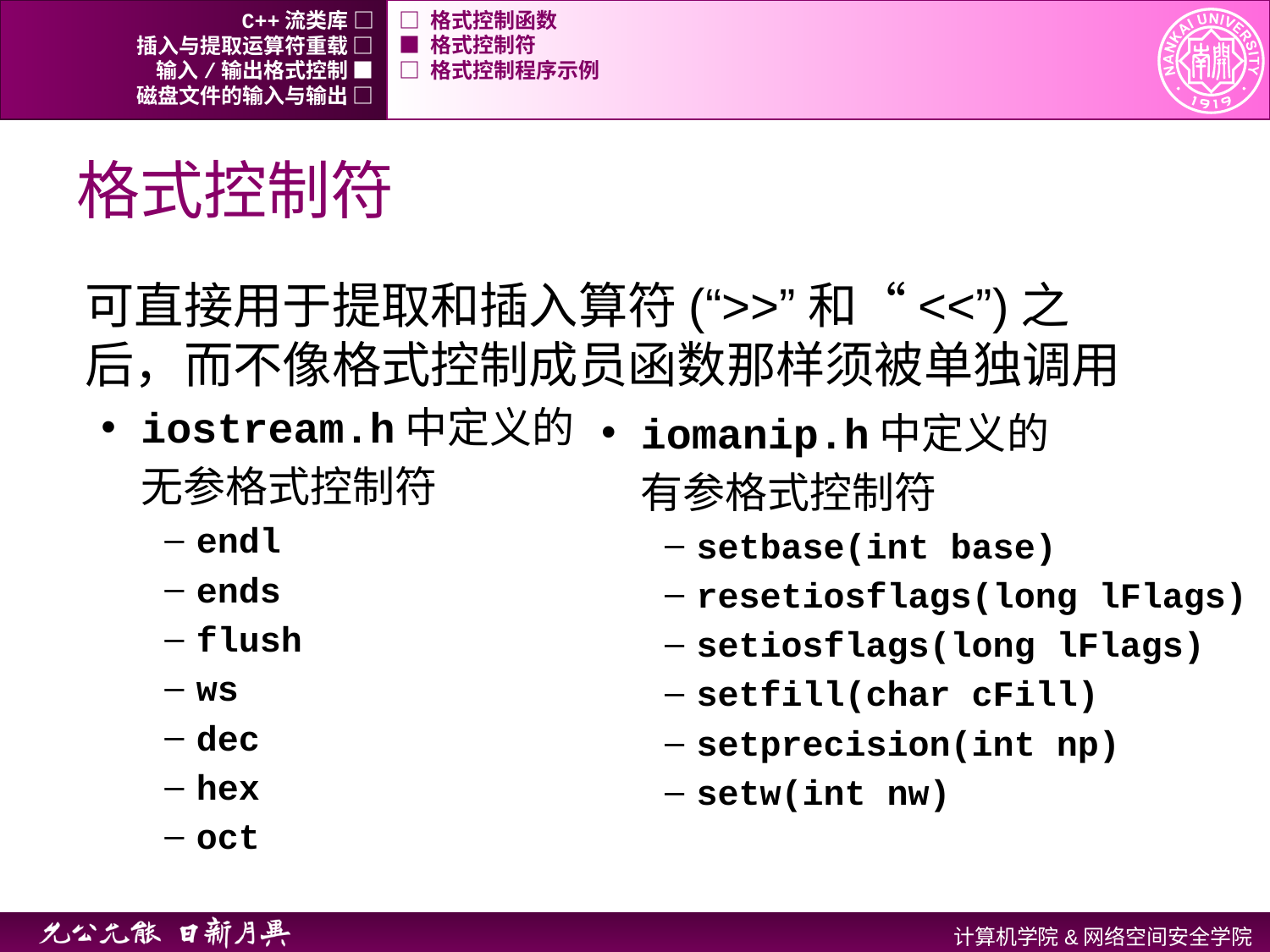

C++流类库 □
□ 格式控制函数
插入与提取运算符重载 □
■ 格式控制符
输入/输出格式控制 ■
□ 格式控制程序示例
磁盘文件的输入与输出 □
# 格式控制符
可直接用于提取和插入算符(“>>”和“<<”)之后，而不像格式控制成员函数那样须被单独调用
iostream.h中定义的
	无参格式控制符
endl
ends
flush
ws
dec
hex
oct
iomanip.h中定义的
	有参格式控制符
setbase(int base)
resetiosflags(long lFlags)
setiosflags(long lFlags)
setfill(char cFill)
setprecision(int np)
setw(int nw)